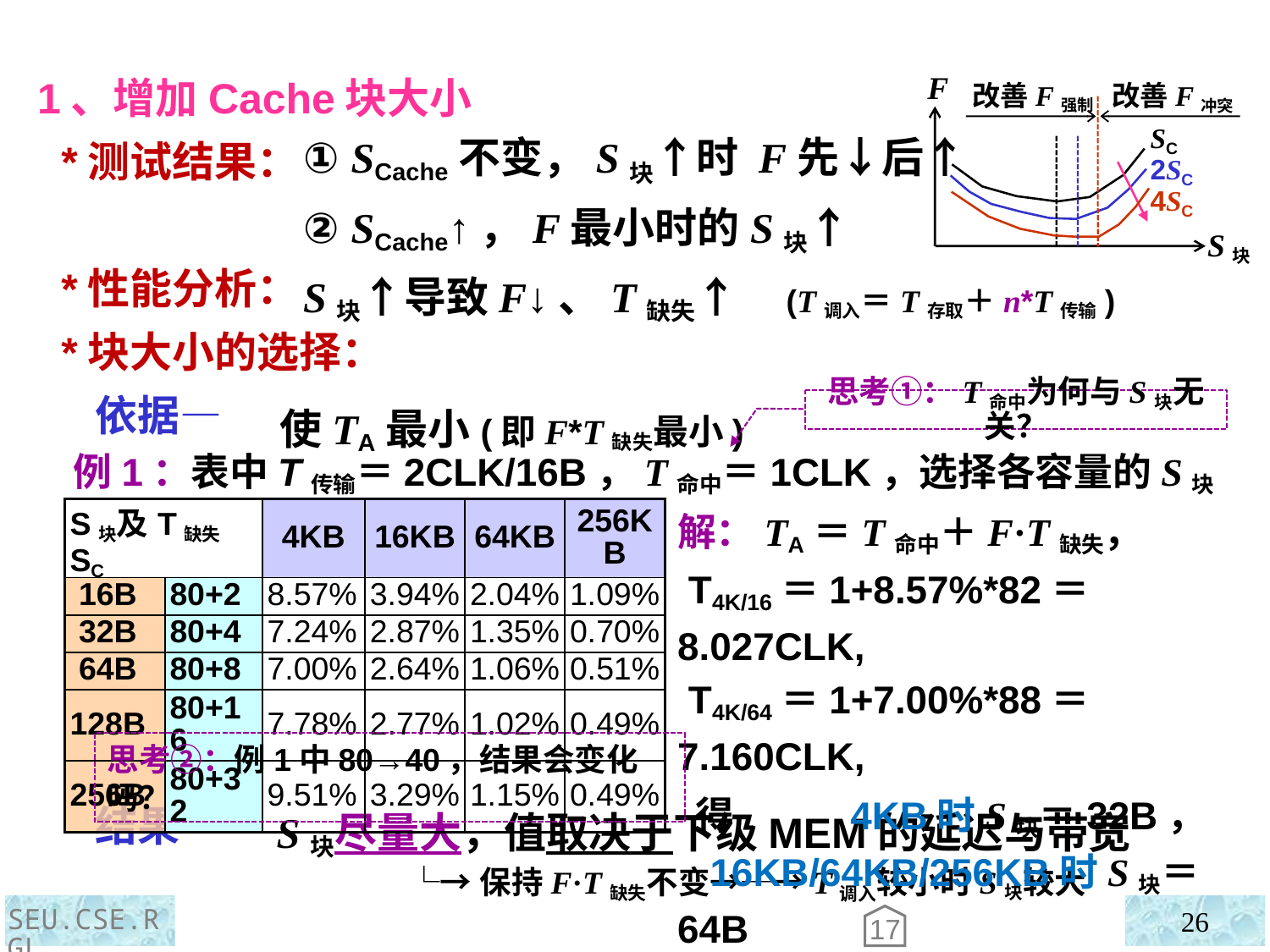

1、增加Cache块大小
  *测试结果：

  *性能分析：
  *块大小的选择：
     依据—

     结果—
F

SC
2SC
4SC

S块

改善F冲突
改善F强制

  ① SCache不变，S块↑时 F先↓后↑
  ② SCache↑，F最小时的S块↑
  S块↑导致F↓、T缺失↑    (T调入＝T存取＋n*T传输)

使TA最小(即F*T缺失最小)
思考①：T命中为何与S块无关？
   例1：表中T传输＝2CLK/16B，T命中＝1CLK，选择各容量的S块
解：TA＝T命中＋F·T缺失，
 T4K/16＝1+8.57%*82＝8.027CLK,
 T4K/64＝1+7.00%*88＝7.160CLK,
 得            4KB时S块＝32B，
   16KB/64KB/256KB时S块＝64B
| S块及T缺失 SC |  | 4KB | 16KB | 64KB | 256KB |
| --- | --- | --- | --- | --- | --- |
| 16B | 80+2 | 8.57% | 3.94% | 2.04% | 1.09% |
| 32B | 80+4 | 7.24% | 2.87% | 1.35% | 0.70% |
| 64B | 80+8 | 7.00% | 2.64% | 1.06% | 0.51% |
| 128B | 80+16 | 7.78% | 2.77% | 1.02% | 0.49% |
| 256B | 80+32 | 9.51% | 3.29% | 1.15% | 0.49% |
思考②：例1中80→40，结果会变化吗？
 S块尽量大，值取决于下级MEM的延迟与带宽
                    └→保持F·T缺失不变→┴→T调入较小时S块较大
SEU.CSE.RGL
26
17